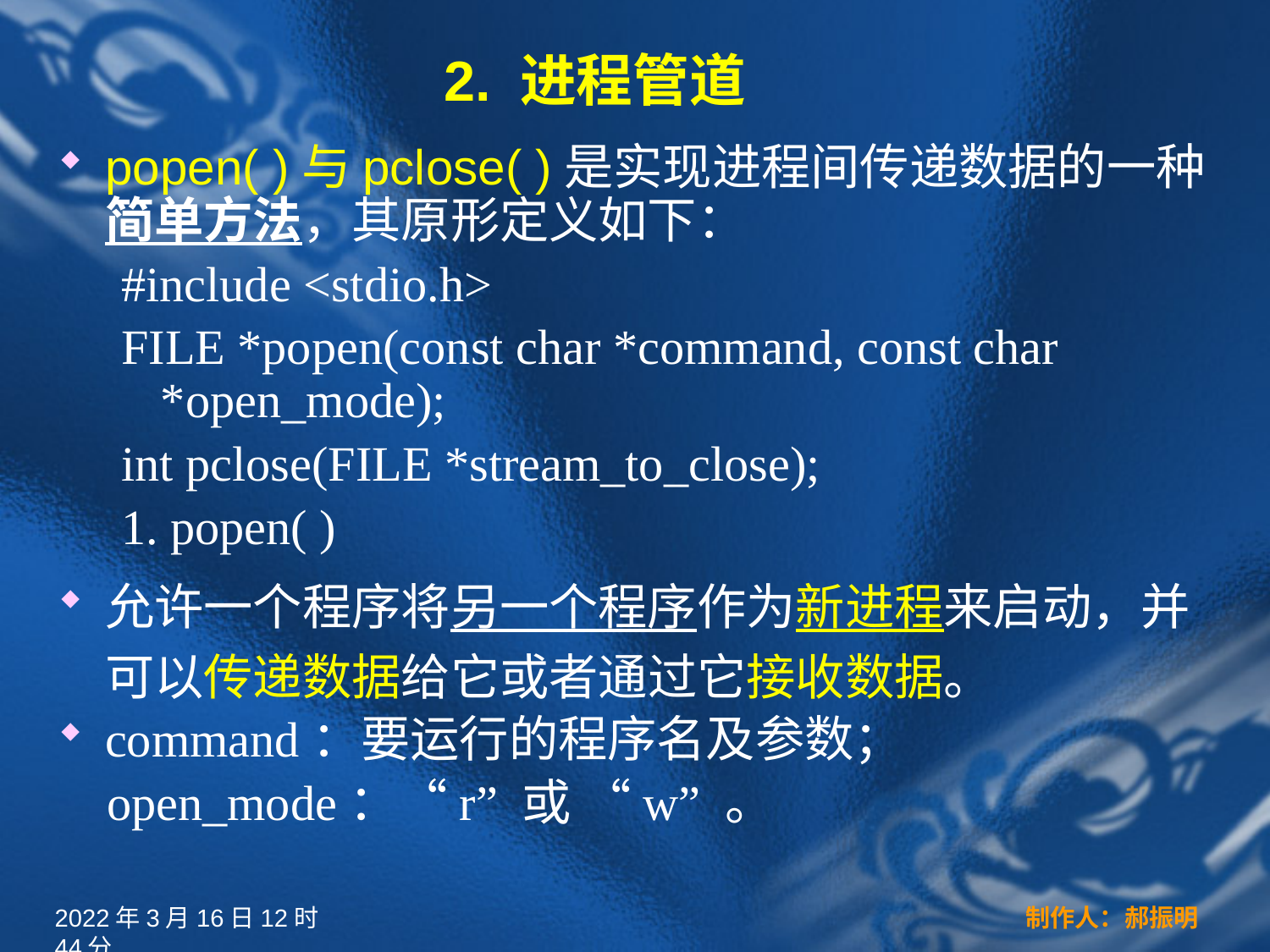

# 2. 进程管道
popen( )与pclose( )是实现进程间传递数据的一种简单方法，其原形定义如下：
#include <stdio.h>
FILE *popen(const char *command, const char *open_mode);
int pclose(FILE *stream_to_close);
1. popen( )
允许一个程序将另一个程序作为新进程来启动，并可以传递数据给它或者通过它接收数据。
command：要运行的程序名及参数；
    open_mode：“r” 或 “w” 。
2022年3月16日12时44分
制作人：郝振明